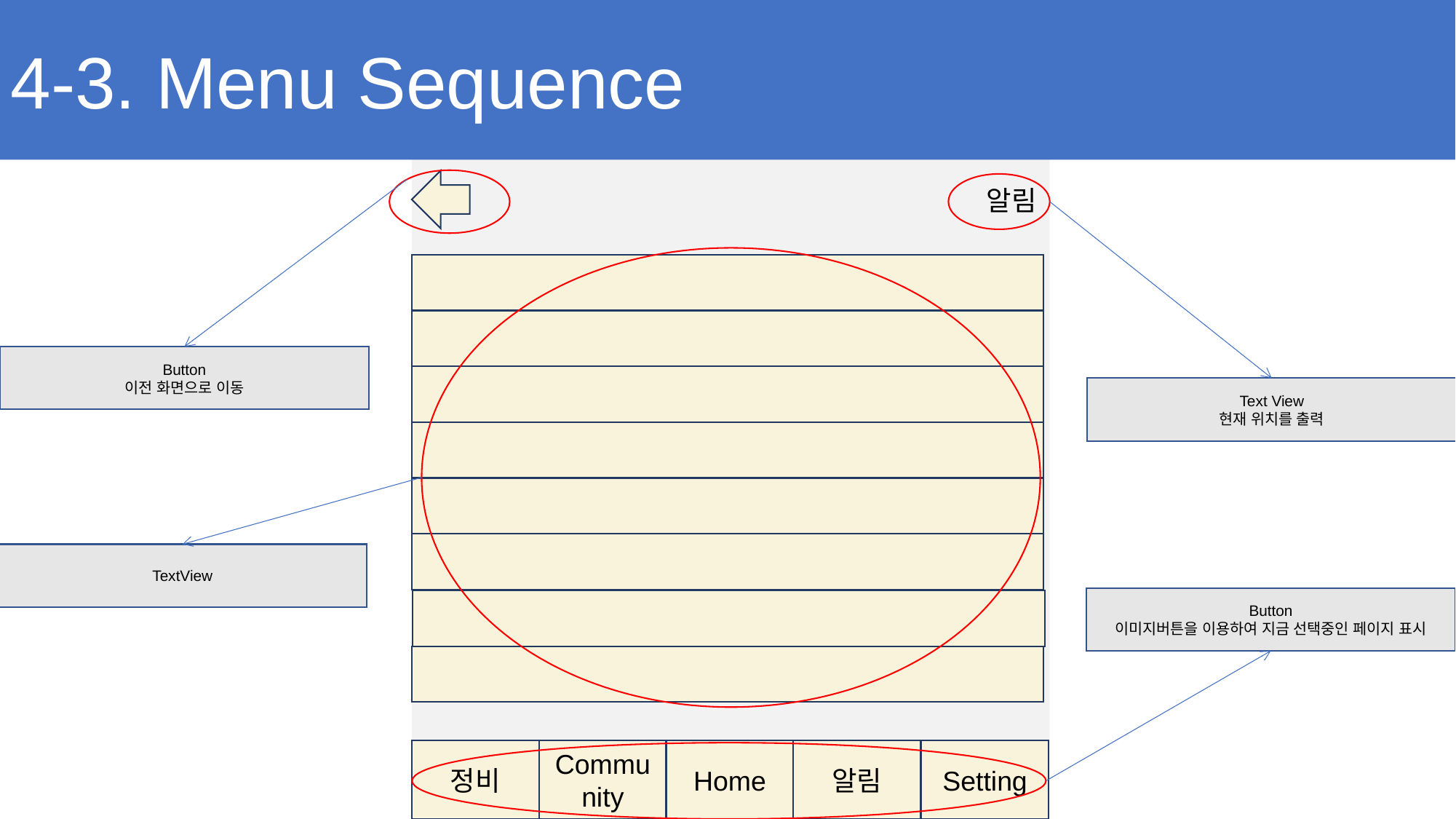

4-3. Menu Sequence

정비
Community
Home
알림
Setting
알림

Button
이전 화면으로 이동

Text View
현재 위치를 출력

4

TextView
Button
이미지버튼을 이용하여 지금 선택중인 페이지 표시